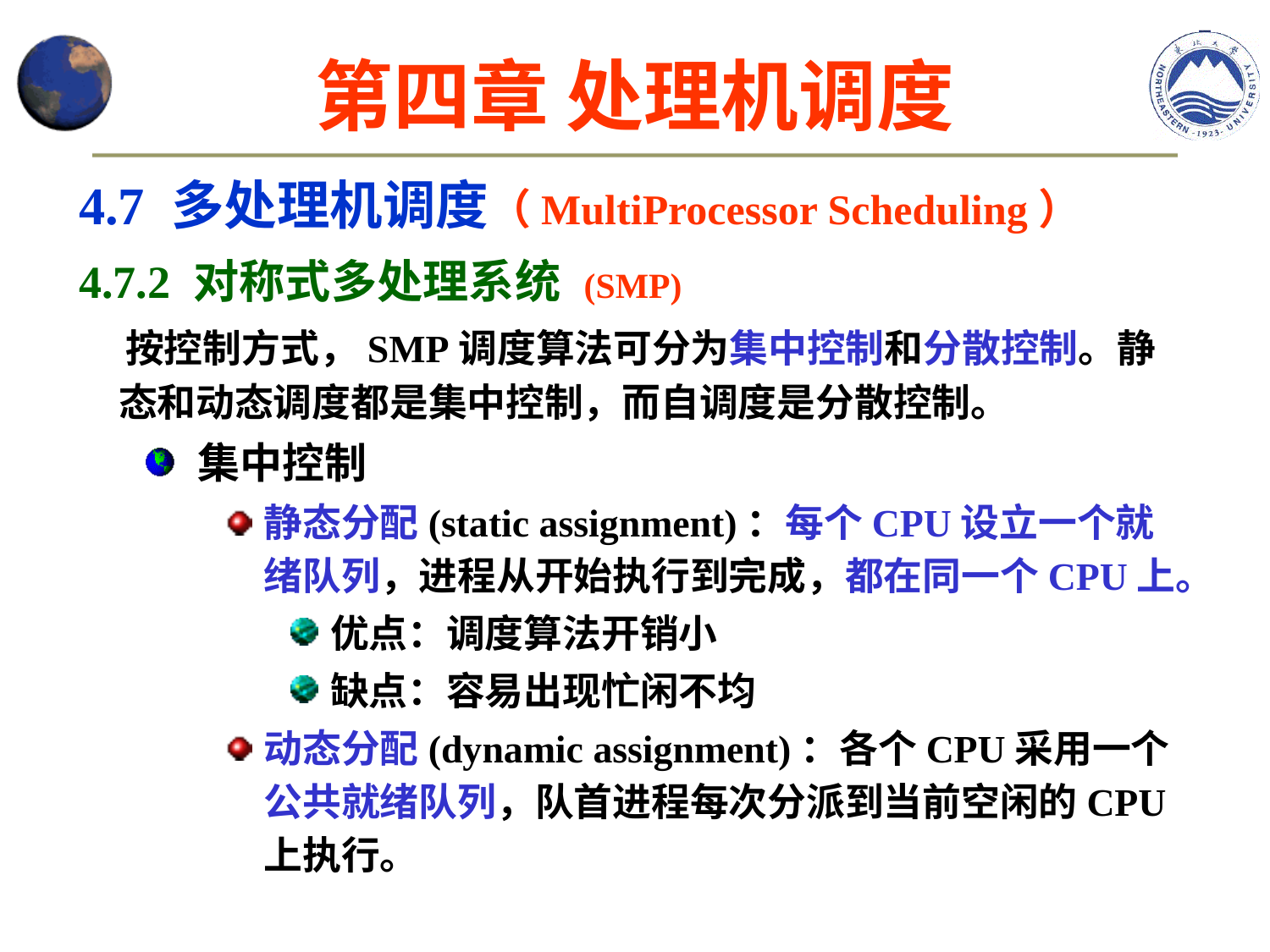

# 第四章 处理机调度
4.7 多处理机调度（MultiProcessor Scheduling）
4.7.2 对称式多处理系统 (SMP)
    按控制方式，SMP调度算法可分为集中控制和分散控制。静态和动态调度都是集中控制，而自调度是分散控制。
集中控制
静态分配(static assignment)：每个CPU设立一个就绪队列，进程从开始执行到完成，都在同一个CPU上。
优点：调度算法开销小
缺点：容易出现忙闲不均
动态分配(dynamic assignment)：各个CPU采用一个公共就绪队列，队首进程每次分派到当前空闲的CPU上执行。